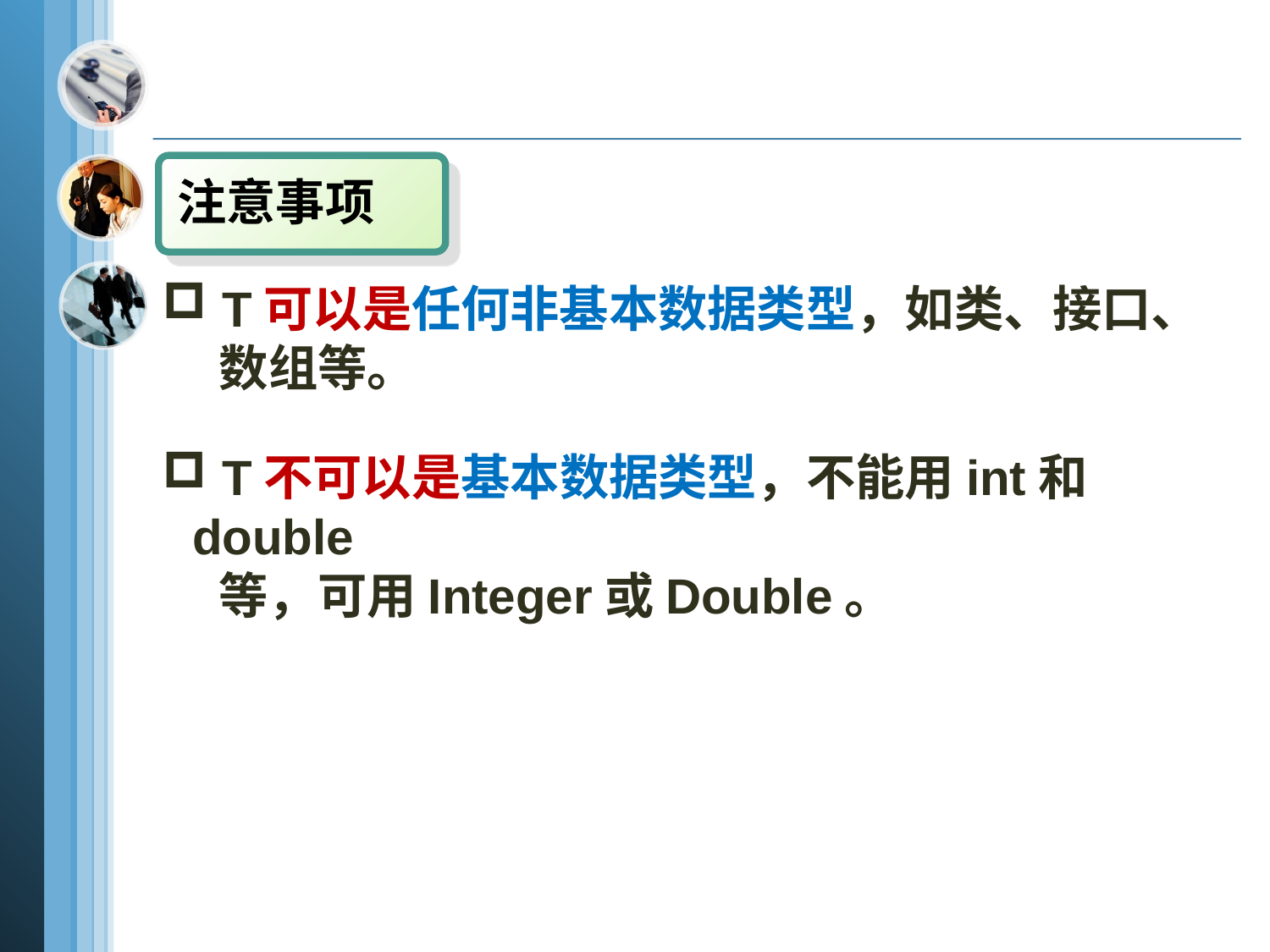

注意事项
 T可以是任何非基本数据类型，如类、接口、
    数组等。
 T不可以是基本数据类型，不能用int和double
    等，可用Integer或Double。